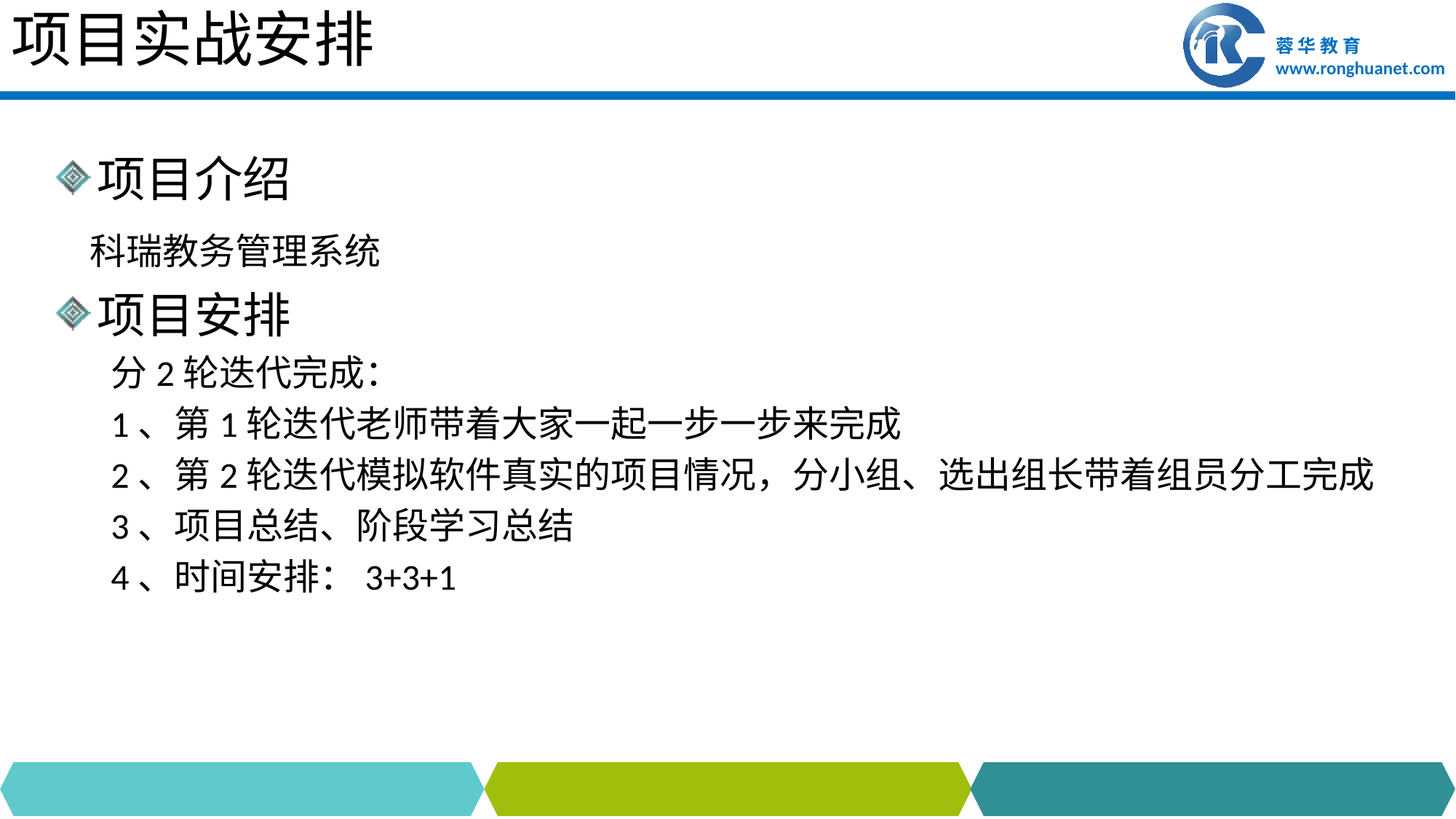

# 项目实战安排
项目介绍
  科瑞教务管理系统
项目安排
分2轮迭代完成：
1、第1轮迭代老师带着大家一起一步一步来完成
2、第2轮迭代模拟软件真实的项目情况，分小组、选出组长带着组员分工完成
3、项目总结、阶段学习总结
4、时间安排：3+3+1